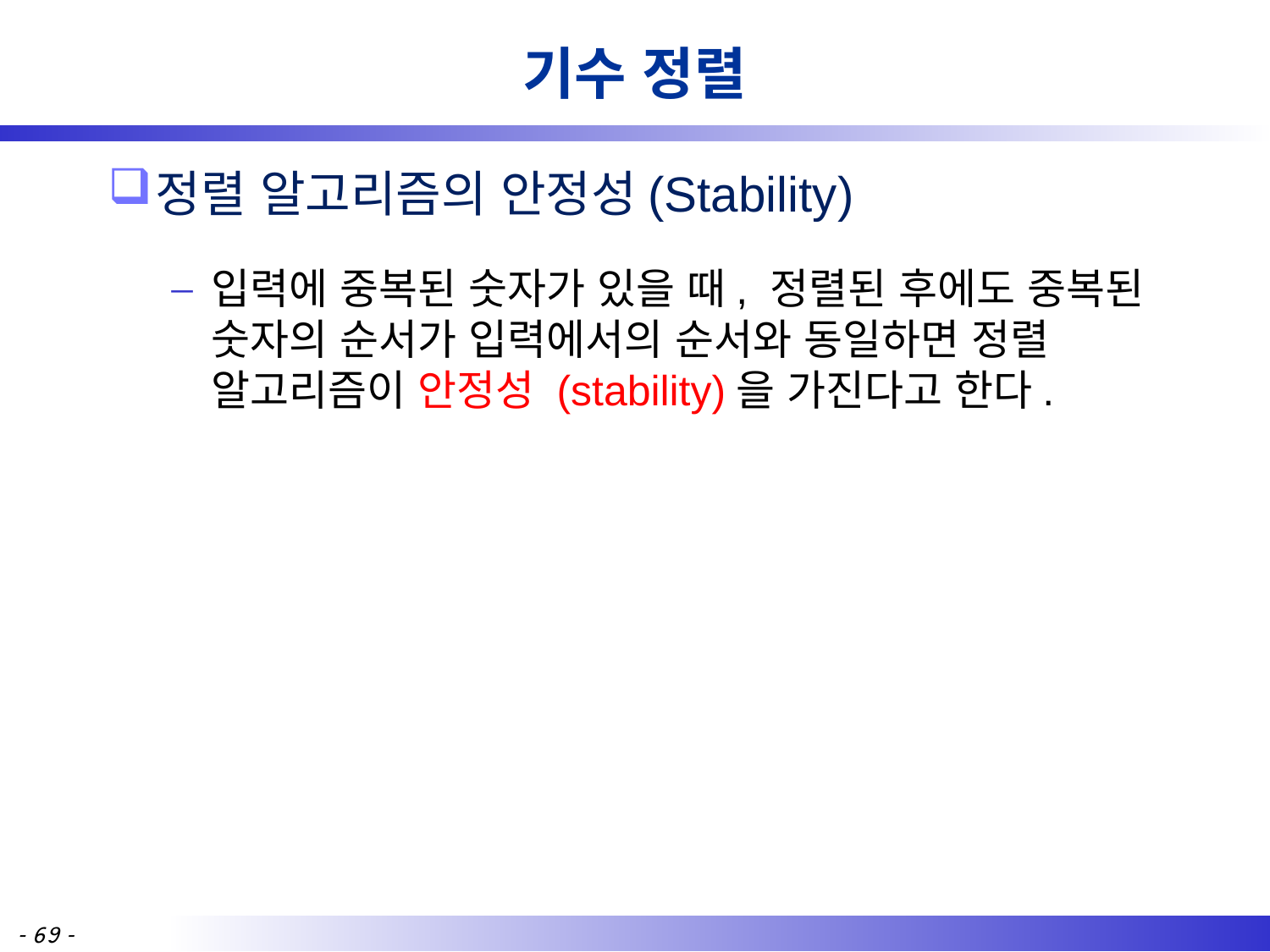

# 기수 정렬
정렬 알고리즘의 안정성(Stability)
입력에 중복된 숫자가 있을 때, 정렬된 후에도 중복된 숫자의 순서가 입력에서의 순서와 동일하면 정렬 알고리즘이 안정성 (stability)을 가진다고 한다.
- 69 -